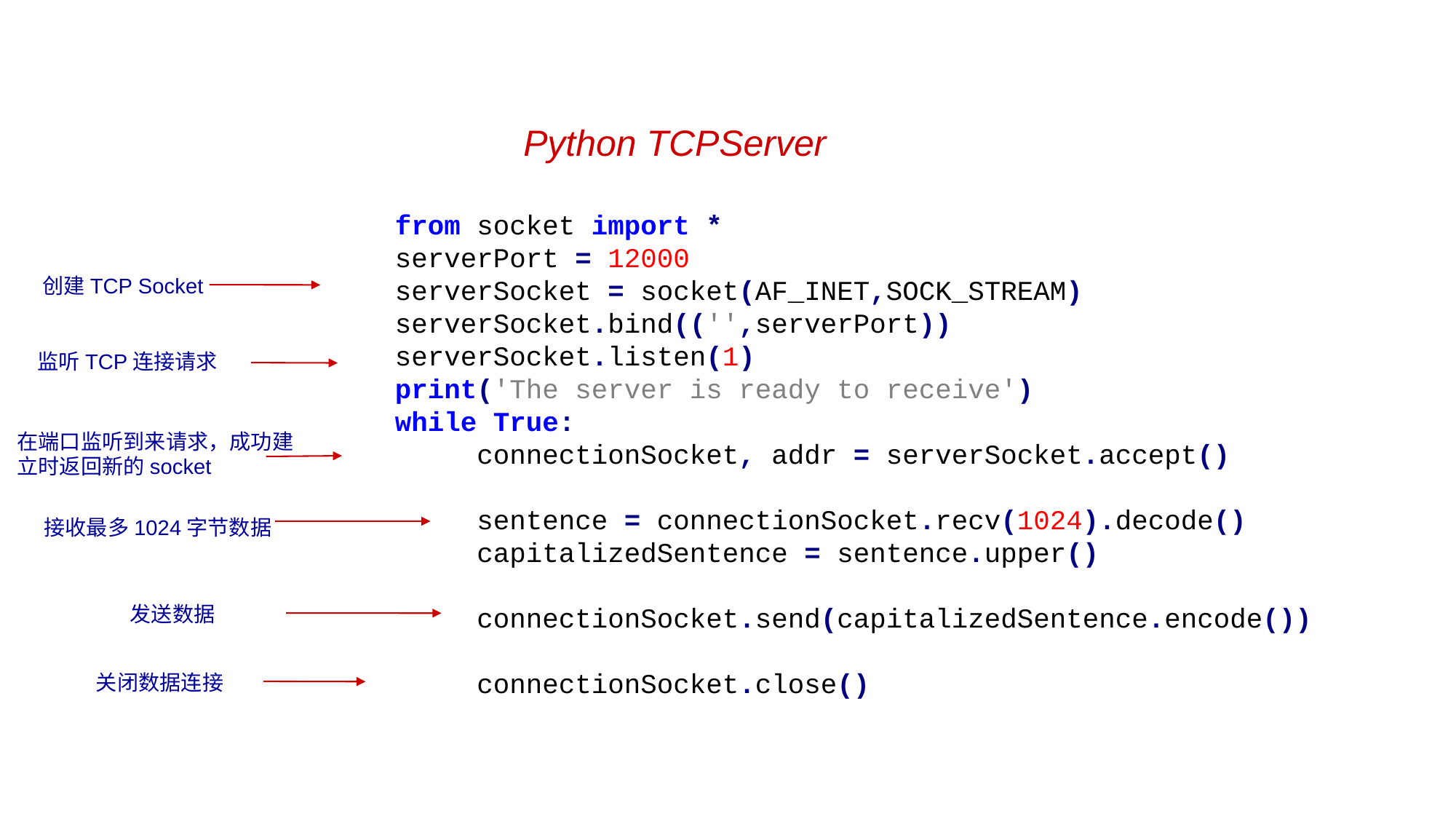

#
Python TCPServer
from socket import *
serverPort = 12000
serverSocket = socket(AF_INET,SOCK_STREAM)
serverSocket.bind(('',serverPort))
serverSocket.listen(1)
print('The server is ready to receive')
while True:
     connectionSocket, addr = serverSocket.accept()

     sentence = connectionSocket.recv(1024).decode()
     capitalizedSentence = sentence.upper()

     connectionSocket.send(capitalizedSentence.encode())

     connectionSocket.close()
创建TCP Socket
监听TCP连接请求
在端口监听到来请求，成功建立时返回新的socket
接收最多1024字节数据
发送数据
关闭数据连接